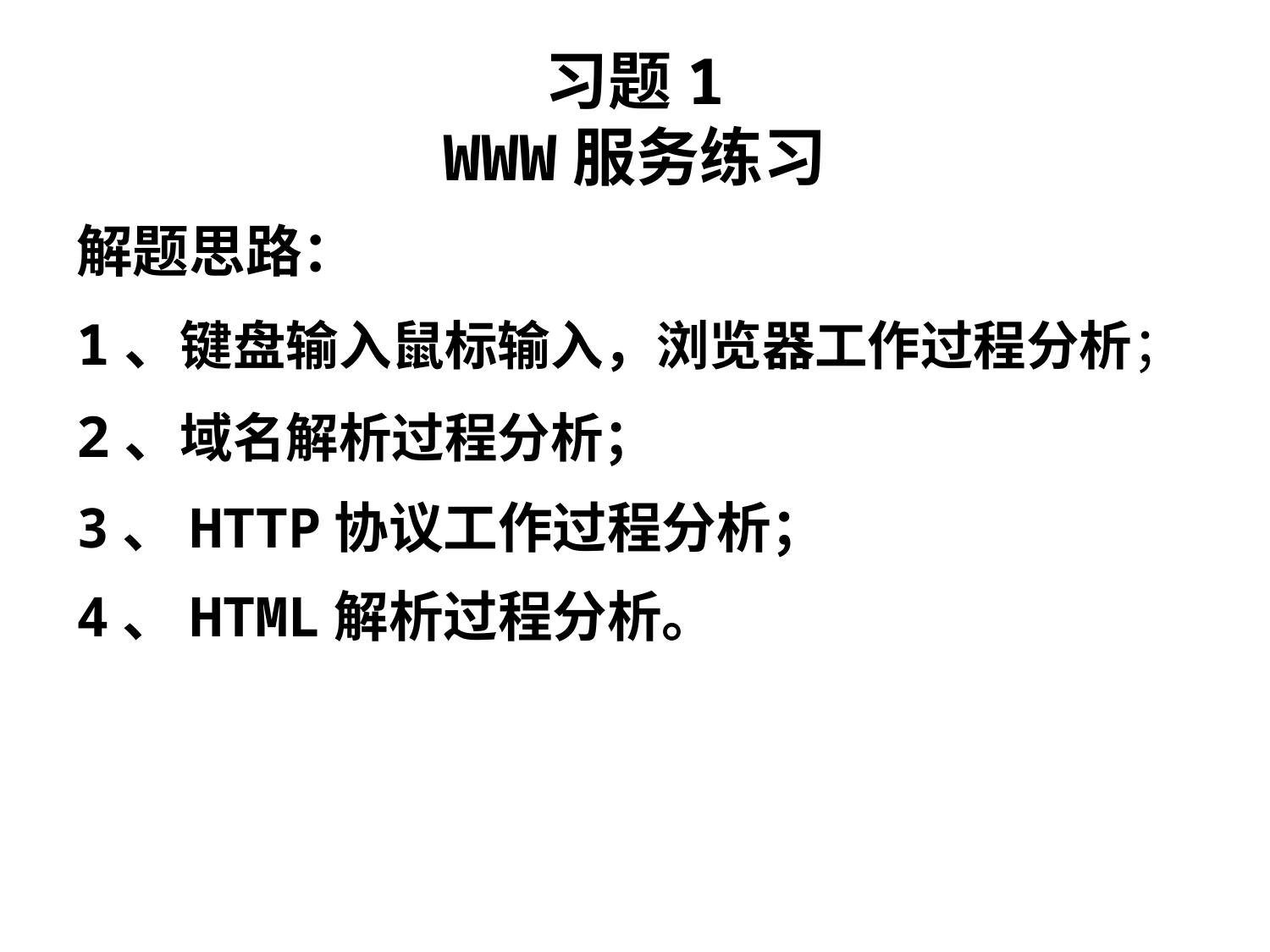

# 习题1 WWW服务练习
解题思路：
1、键盘输入鼠标输入，浏览器工作过程分析；
2、域名解析过程分析；
3、HTTP协议工作过程分析；
4、HTML解析过程分析。